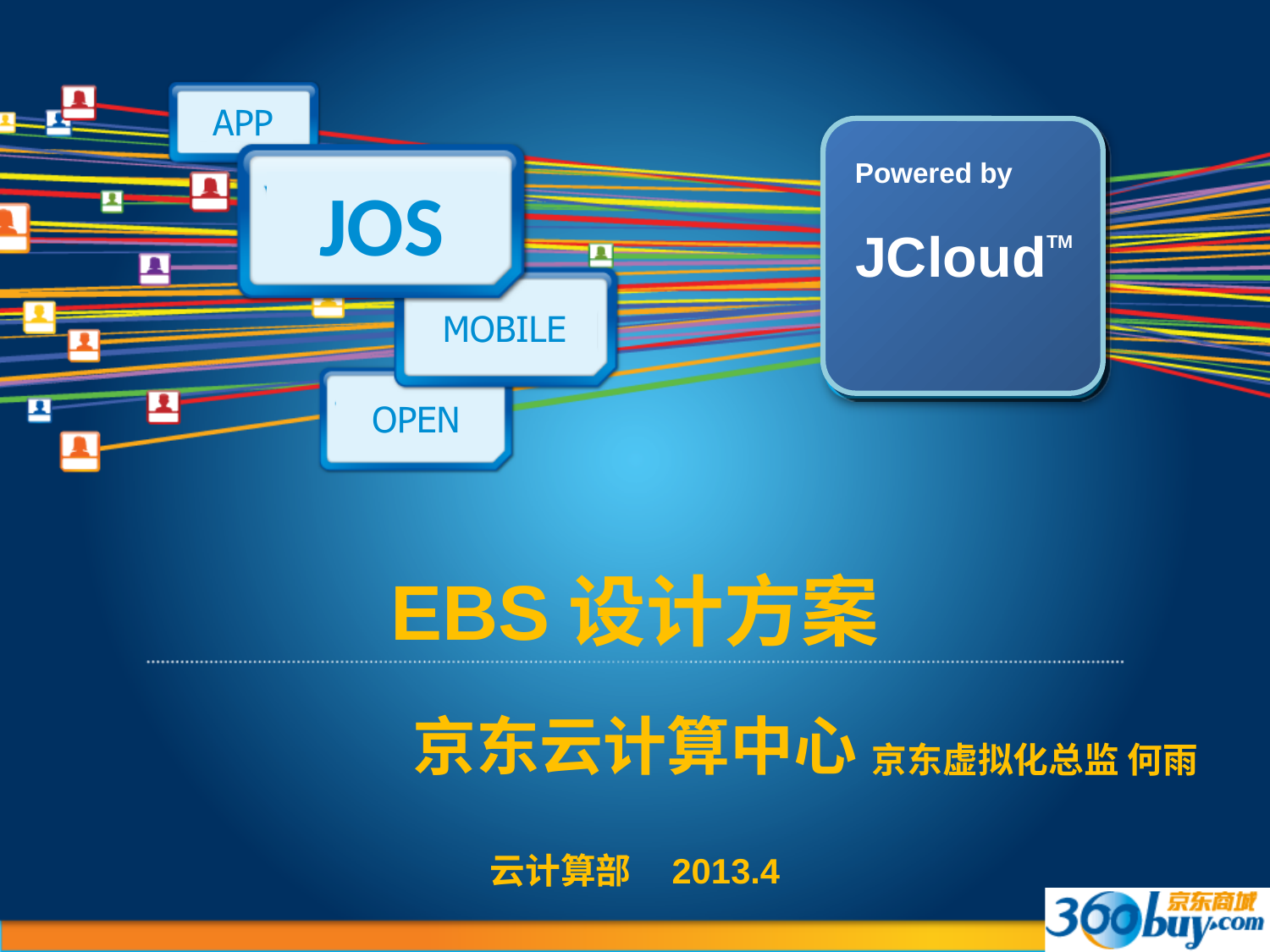

# EBS设计方案
京东云计算中心
京东虚拟化总监 何雨
云计算部    2013.4